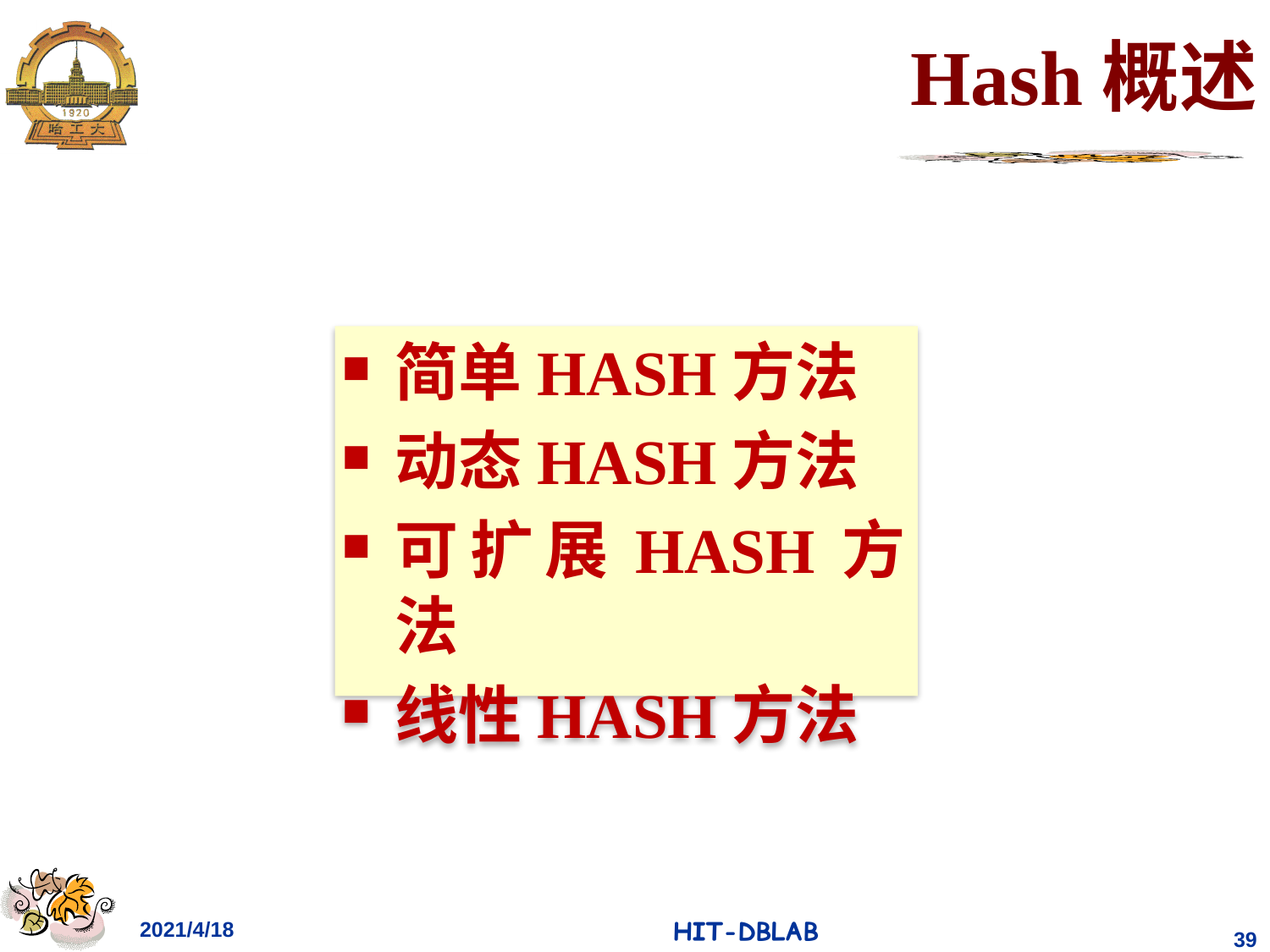

# Hash概述
简单HASH方法
动态HASH方法
可扩展HASH方法
线性HASH方法
2021/4/18
HIT-DBLAB
39